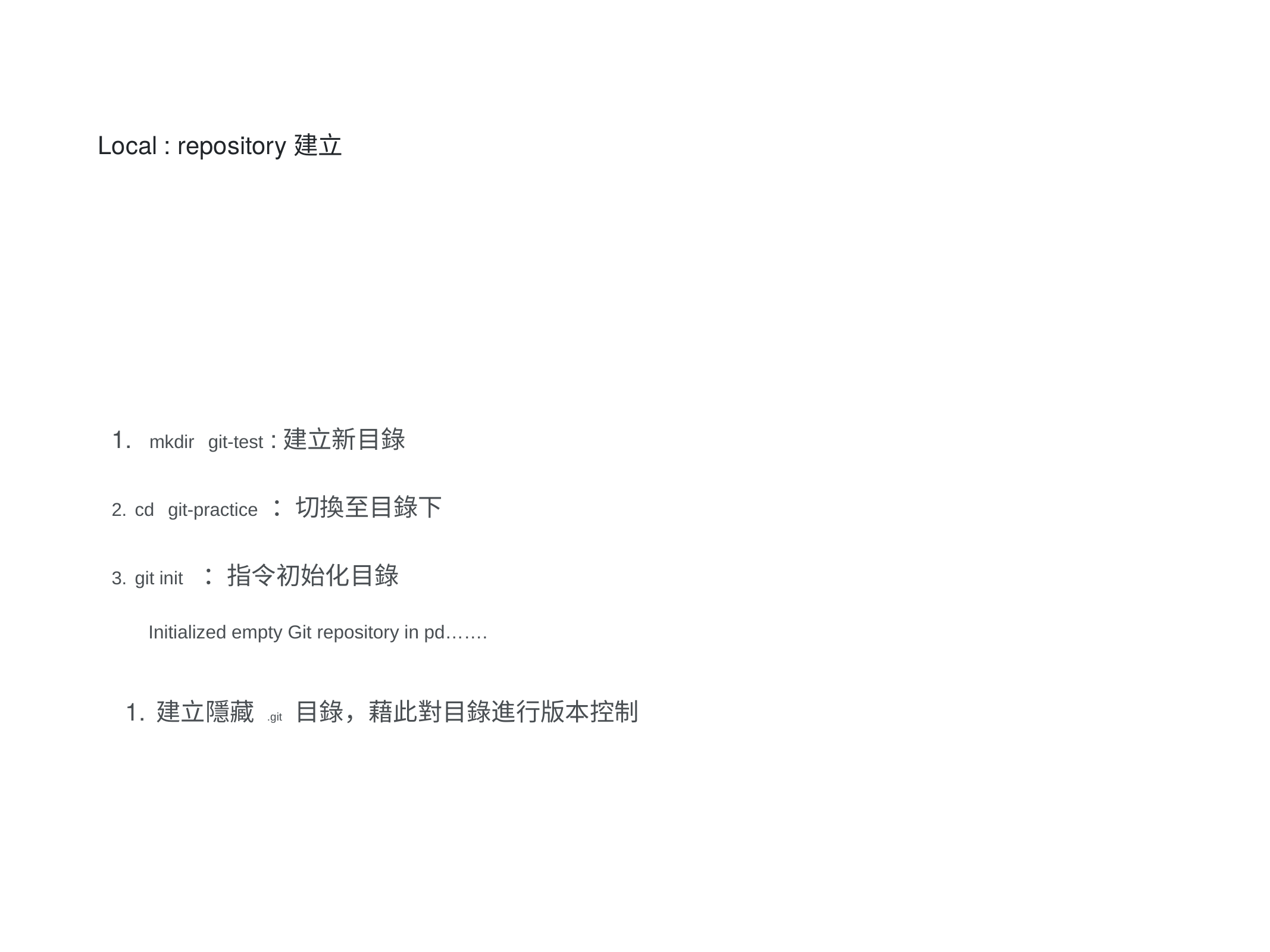

# Local : repository建立
 mkdir  git-test :建立新目錄
cd  git-practice ：切換至目錄下
git init  ：指令初始化目錄

建立隱藏 .git 目錄，藉此對目錄進行版本控制
Initialized empty Git repository in pd…….